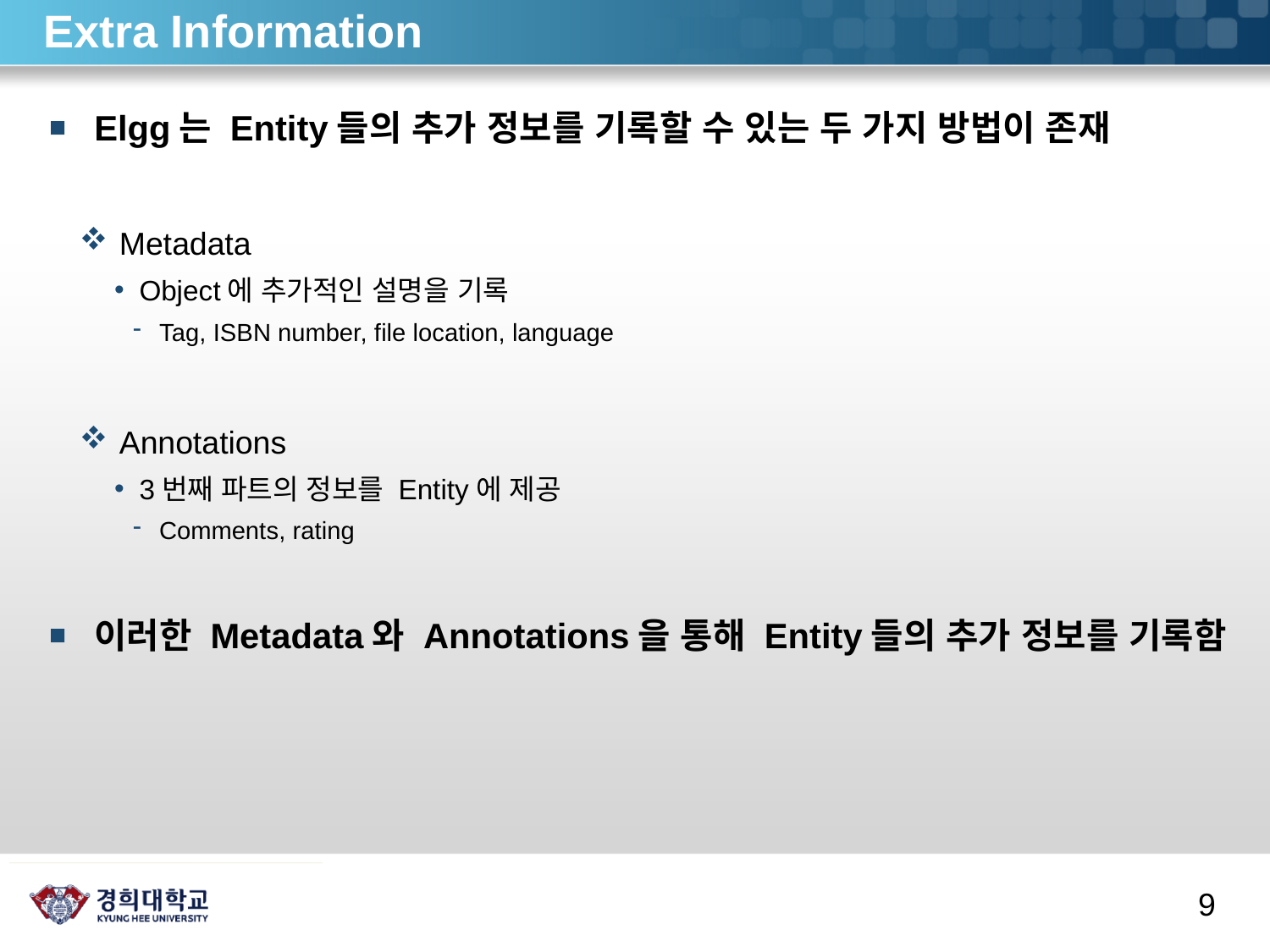

# Extra Information
Elgg는 Entity들의 추가 정보를 기록할 수 있는 두 가지 방법이 존재

Metadata
Object에 추가적인 설명을 기록
Tag, ISBN number, file location, language

Annotations
3번째 파트의 정보를 Entity에 제공
Comments, rating

이러한 Metadata와 Annotations을 통해 Entity들의 추가 정보를 기록함